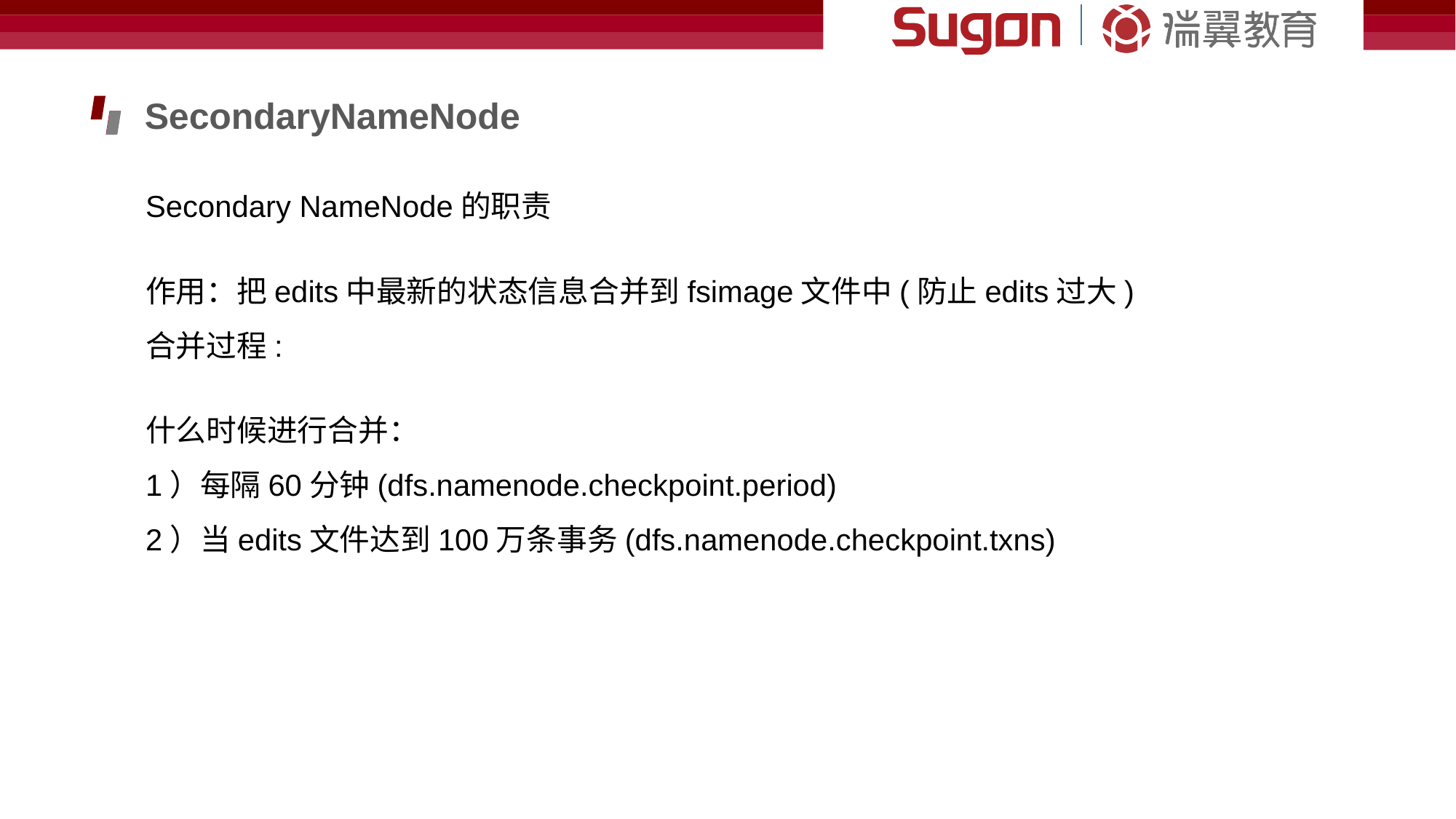

SecondaryNameNode

Secondary NameNode的职责
作用：把edits中最新的状态信息合并到fsimage文件中(防止edits过大)
合并过程:
什么时候进行合并：
1）每隔60分钟(dfs.namenode.checkpoint.period)
2）当edits文件达到100万条事务(dfs.namenode.checkpoint.txns)